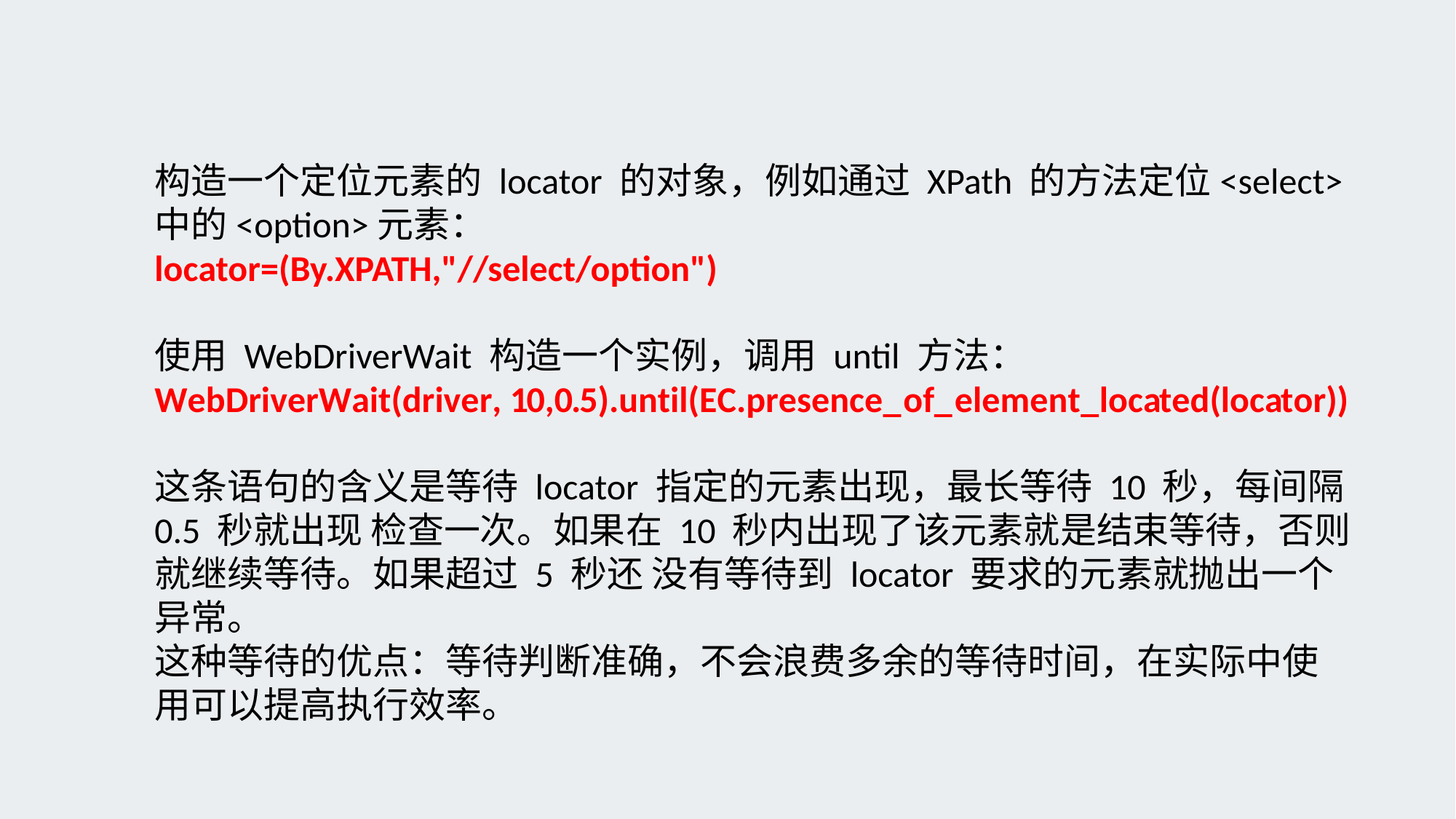

构造一个定位元素的 locator 的对象，例如通过 XPath 的方法定位<select>中的<option>元素：
locator=(By.XPATH,"//select/option")

使用 WebDriverWait 构造一个实例，调用 until 方法：
WebDriverWait(driver, 10,0.5).until(EC.presence_of_element_located(locator))

这条语句的含义是等待 locator 指定的元素出现，最长等待 10 秒，每间隔 0.5 秒就出现 检查一次。如果在 10 秒内出现了该元素就是结束等待，否则就继续等待。如果超过 5 秒还 没有等待到 locator 要求的元素就抛出一个异常。
这种等待的优点：等待判断准确，不会浪费多余的等待时间，在实际中使用可以提高执行效率。